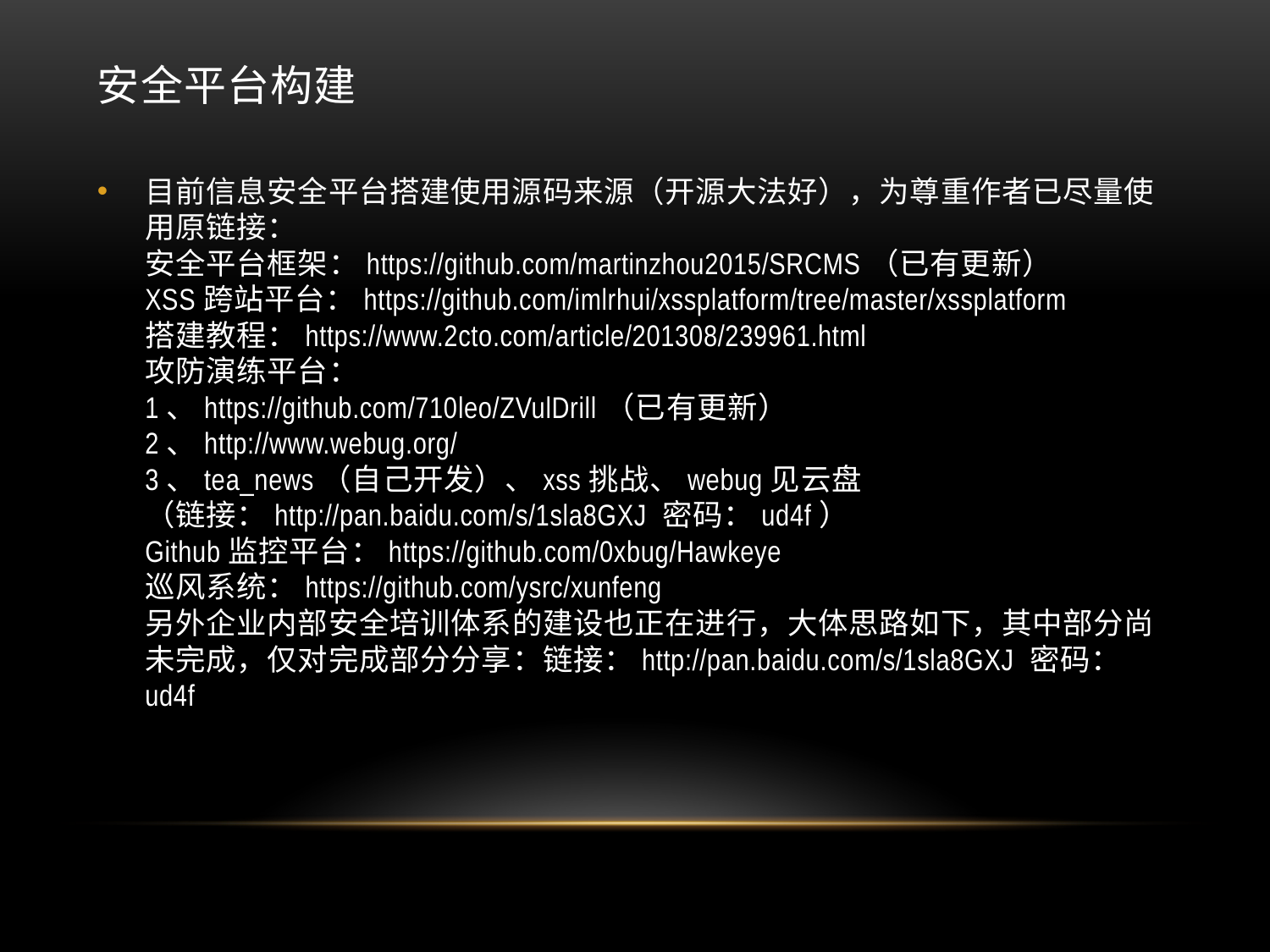

# 安全平台构建
目前信息安全平台搭建使用源码来源（开源大法好），为尊重作者已尽量使用原链接：
安全平台框架：https://github.com/martinzhou2015/SRCMS（已有更新）
XSS跨站平台：https://github.com/imlrhui/xssplatform/tree/master/xssplatform
搭建教程：https://www.2cto.com/article/201308/239961.html
攻防演练平台：
1、https://github.com/710leo/ZVulDrill（已有更新）
2、http://www.webug.org/
3、tea_news（自己开发）、xss挑战、webug见云盘
（链接：http://pan.baidu.com/s/1sla8GXJ 密码：ud4f）
Github监控平台：https://github.com/0xbug/Hawkeye
巡风系统：https://github.com/ysrc/xunfeng
另外企业内部安全培训体系的建设也正在进行，大体思路如下，其中部分尚未完成，仅对完成部分分享：链接：http://pan.baidu.com/s/1sla8GXJ 密码：ud4f